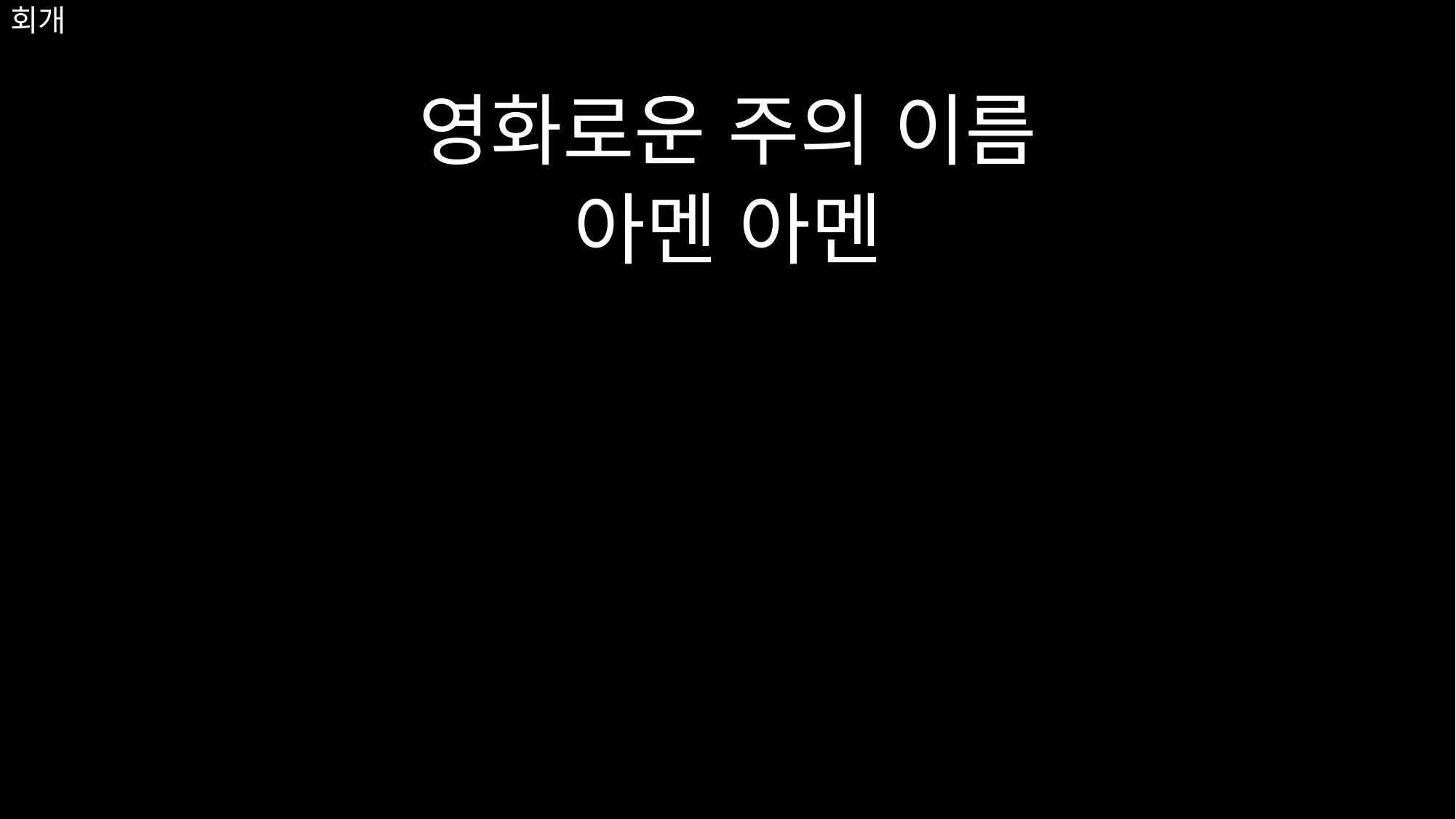

영화로운 주의 이름
아멘 아멘

# 회개